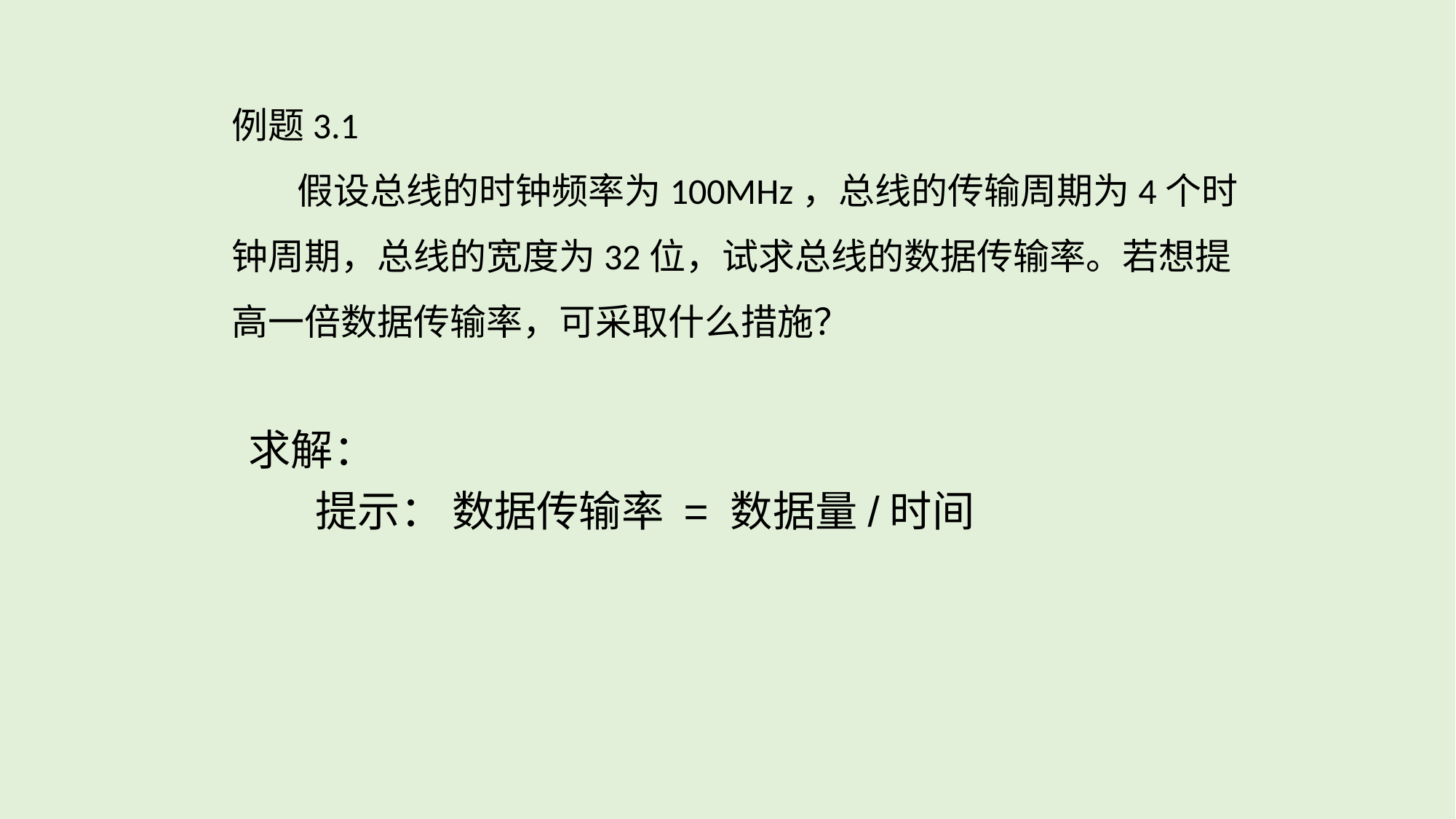

# 例题3.1 假设总线的时钟频率为100MHz，总线的传输周期为4个时钟周期，总线的宽度为32位，试求总线的数据传输率。若想提高一倍数据传输率，可采取什么措施？
求解：
      提示： 数据传输率 = 数据量/时间